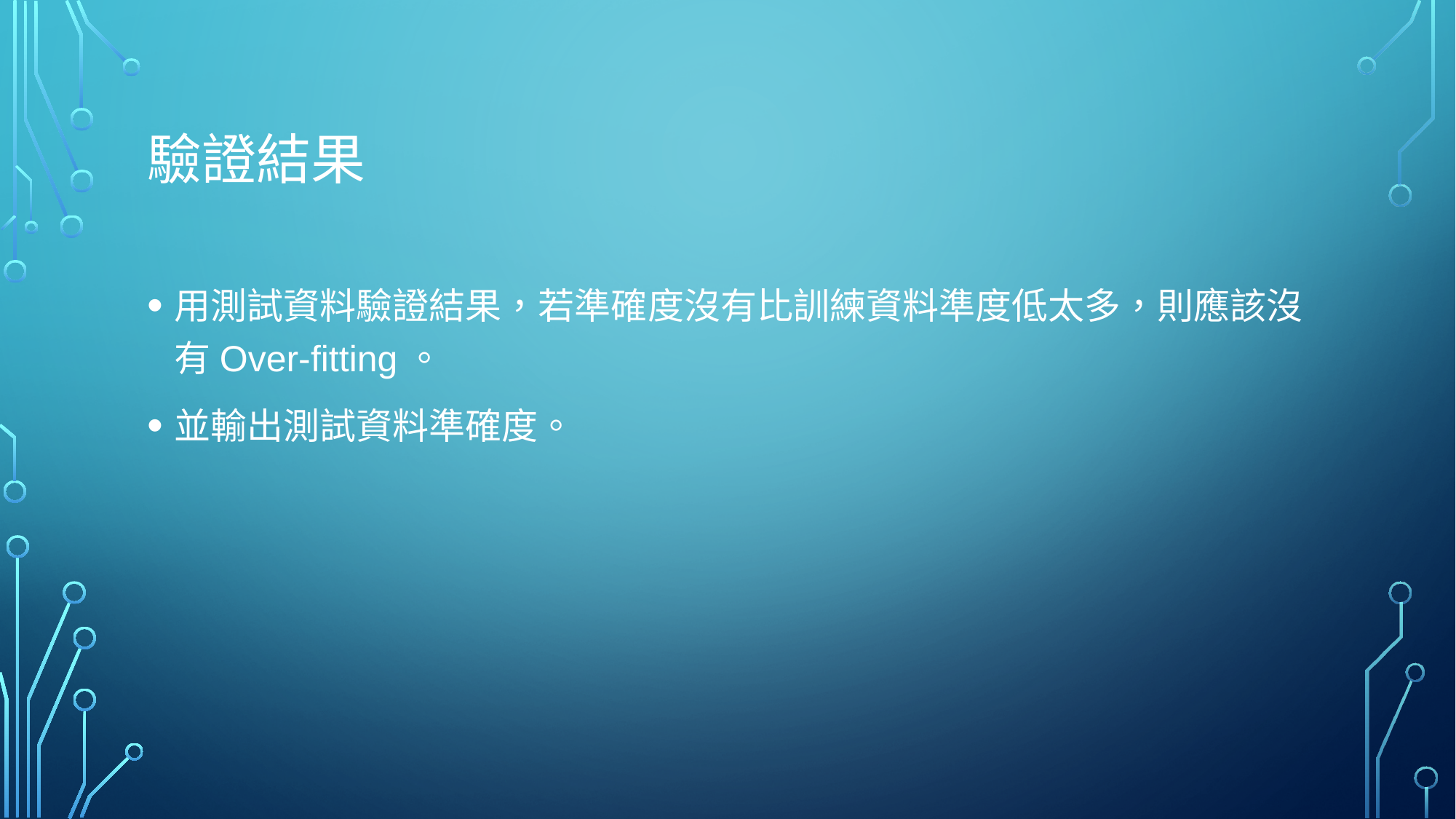

# 驗證結果
用測試資料驗證結果，若準確度沒有比訓練資料準度低太多，則應該沒有Over-fitting。
並輸出測試資料準確度。